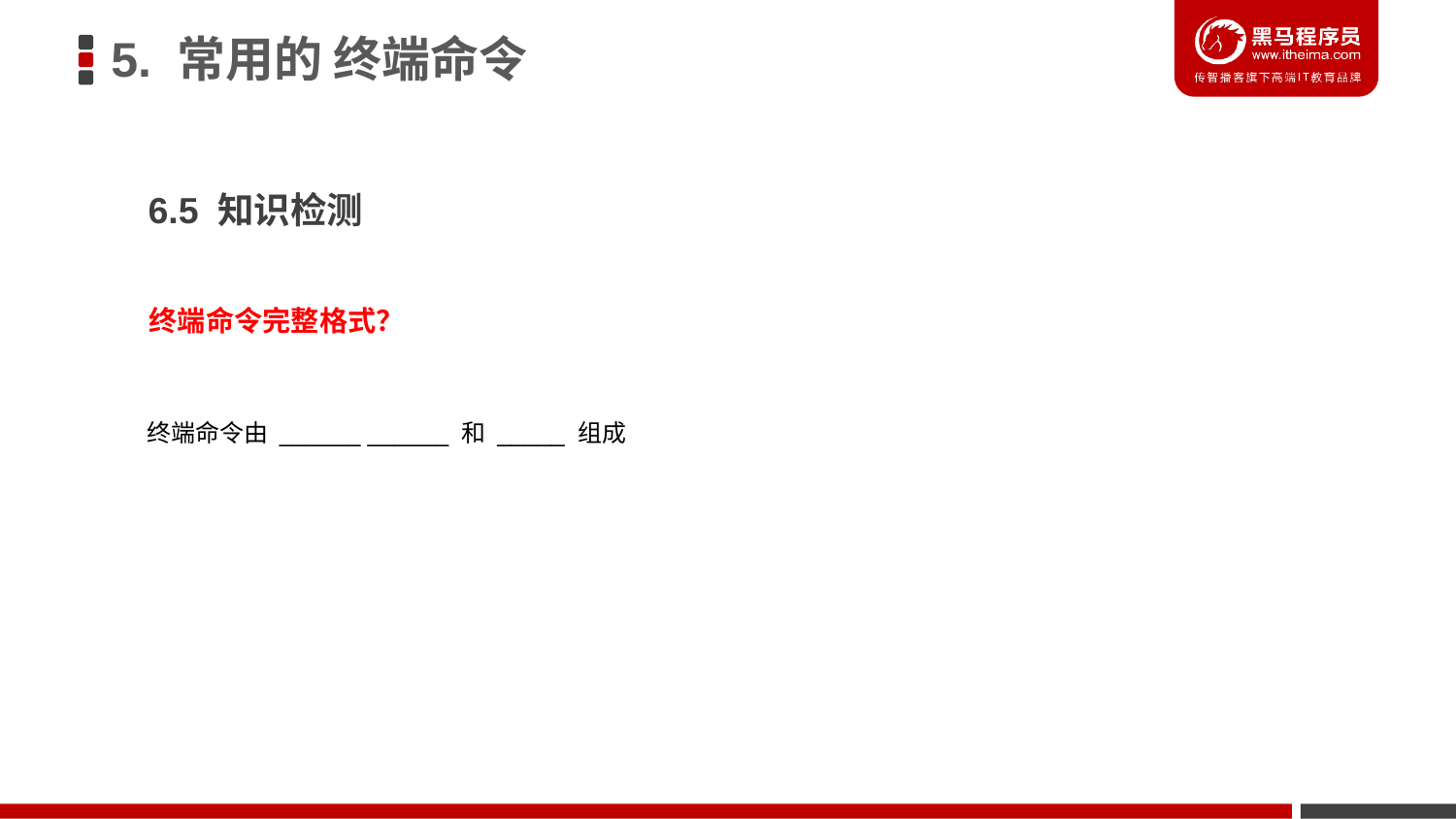

5. 常用的 终端命令
6.5 知识检测
终端命令完整格式？
终端命令由 ______ ______ 和 _____ 组成